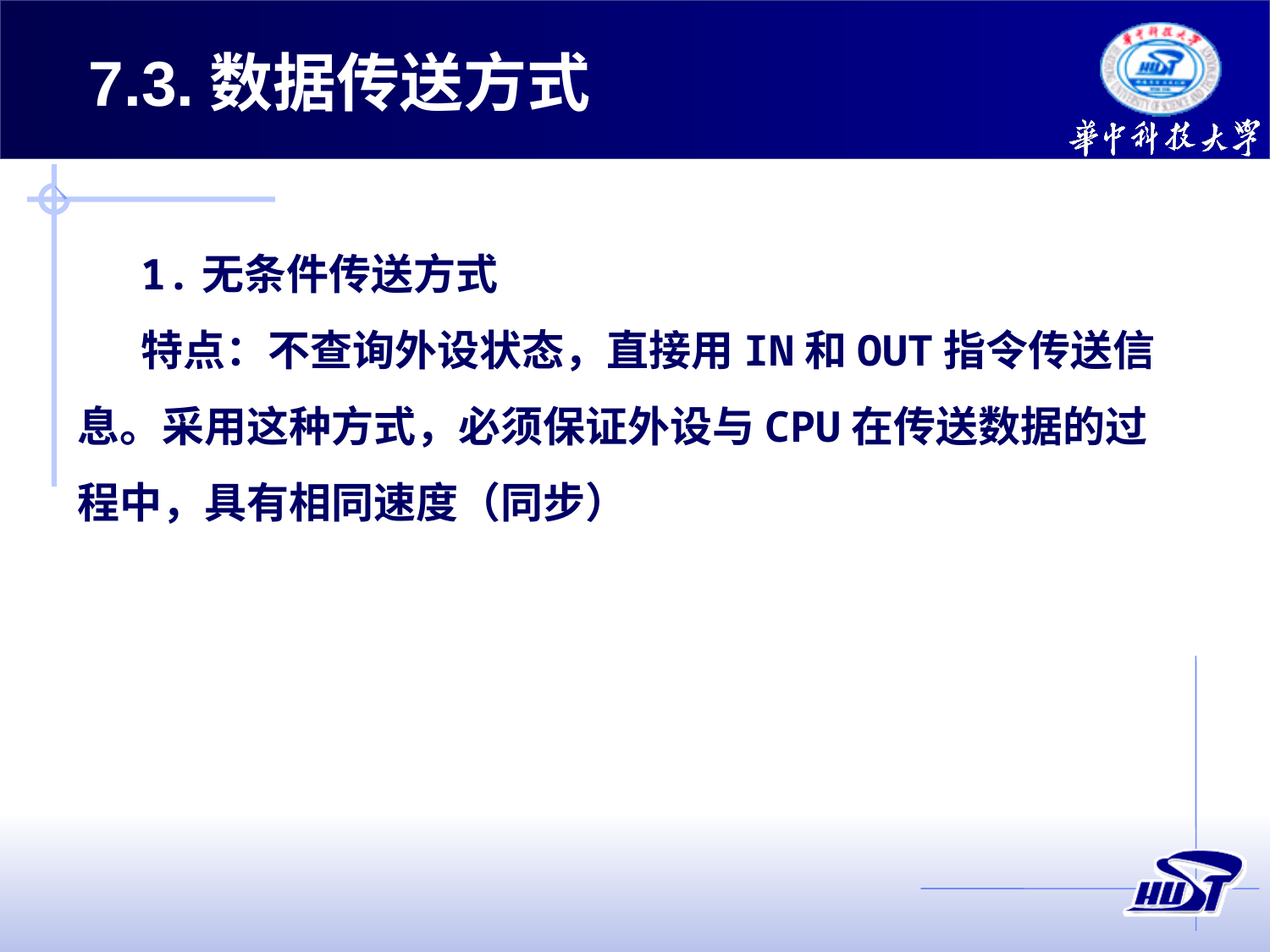

7.3.数据传送方式
1.无条件传送方式
特点：不查询外设状态，直接用IN和OUT指令传送信息。采用这种方式，必须保证外设与CPU在传送数据的过程中，具有相同速度（同步）